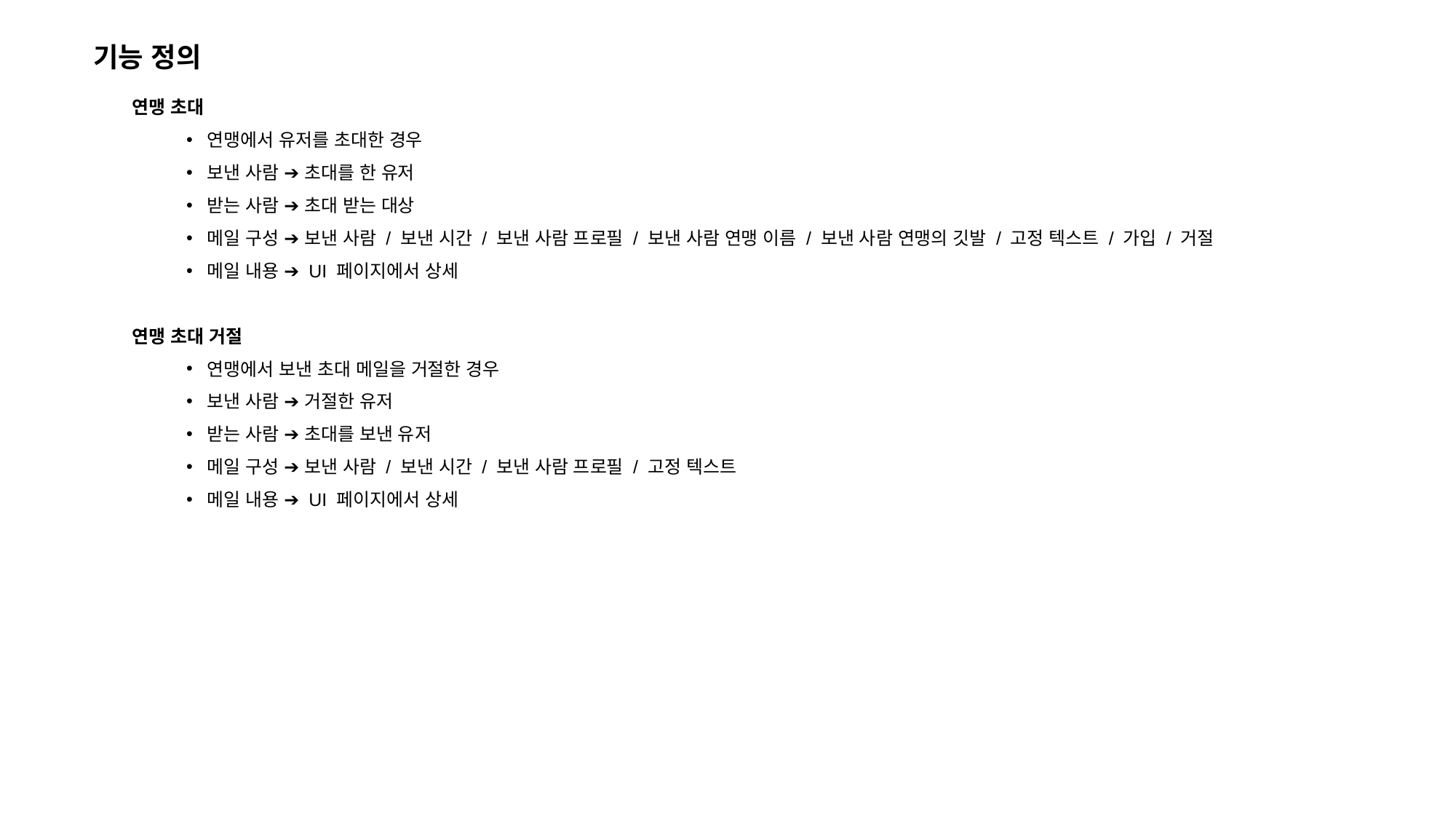

기능 정의
연맹 초대
연맹에서 유저를 초대한 경우
보낸 사람 ➔ 초대를 한 유저
받는 사람 ➔ 초대 받는 대상
메일 구성 ➔ 보낸 사람 / 보낸 시간 / 보낸 사람 프로필 / 보낸 사람 연맹 이름 / 보낸 사람 연맹의 깃발 / 고정 텍스트 / 가입 / 거절
메일 내용 ➔ UI 페이지에서 상세

연맹 초대 거절
연맹에서 보낸 초대 메일을 거절한 경우
보낸 사람 ➔ 거절한 유저
받는 사람 ➔ 초대를 보낸 유저
메일 구성 ➔ 보낸 사람 / 보낸 시간 / 보낸 사람 프로필 / 고정 텍스트
메일 내용 ➔ UI 페이지에서 상세